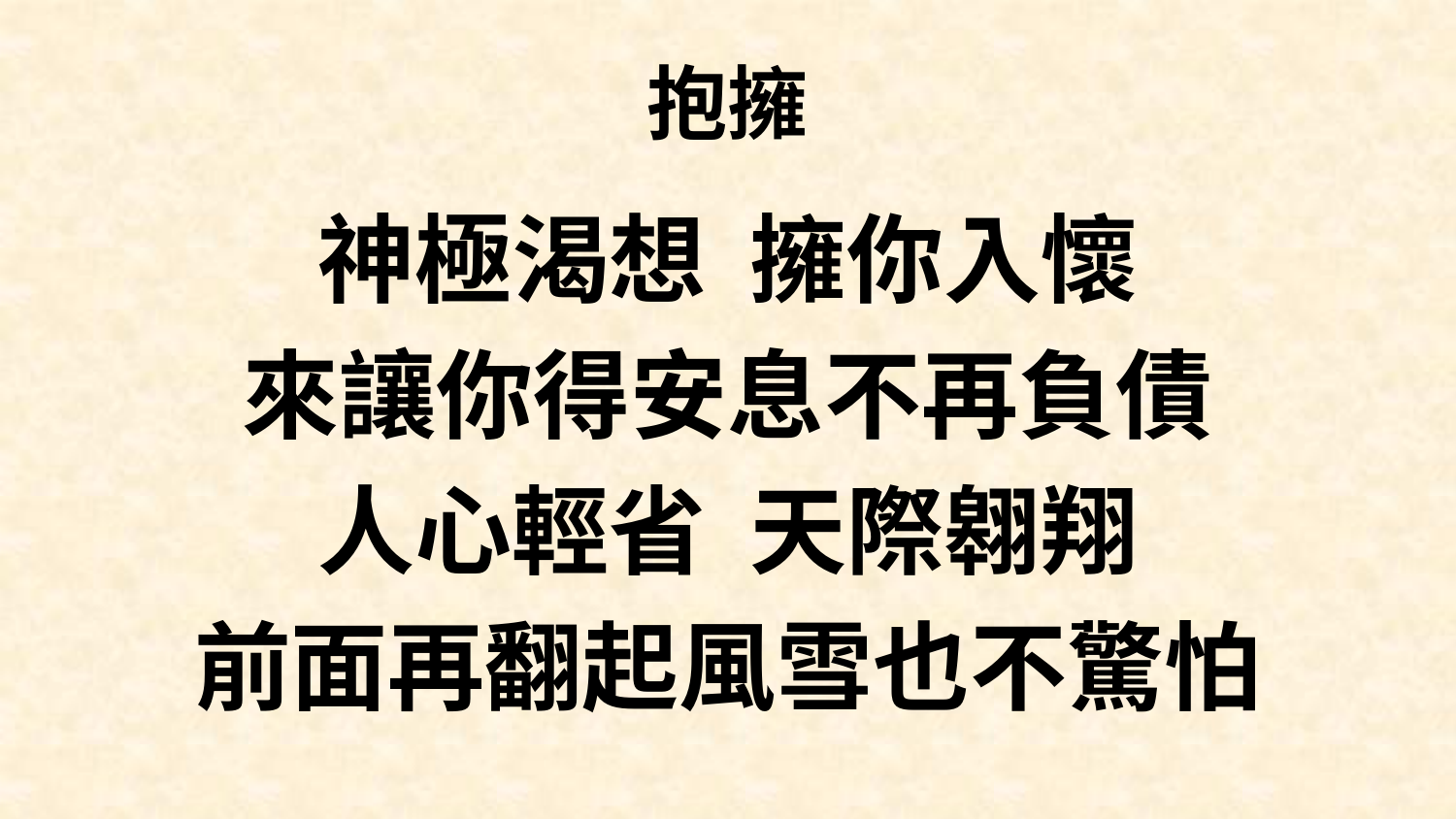

# 抱擁
神極渴想  擁你入懷
來讓你得安息不再負債
人心輕省  天際翱翔
前面再翻起風雪也不驚怕